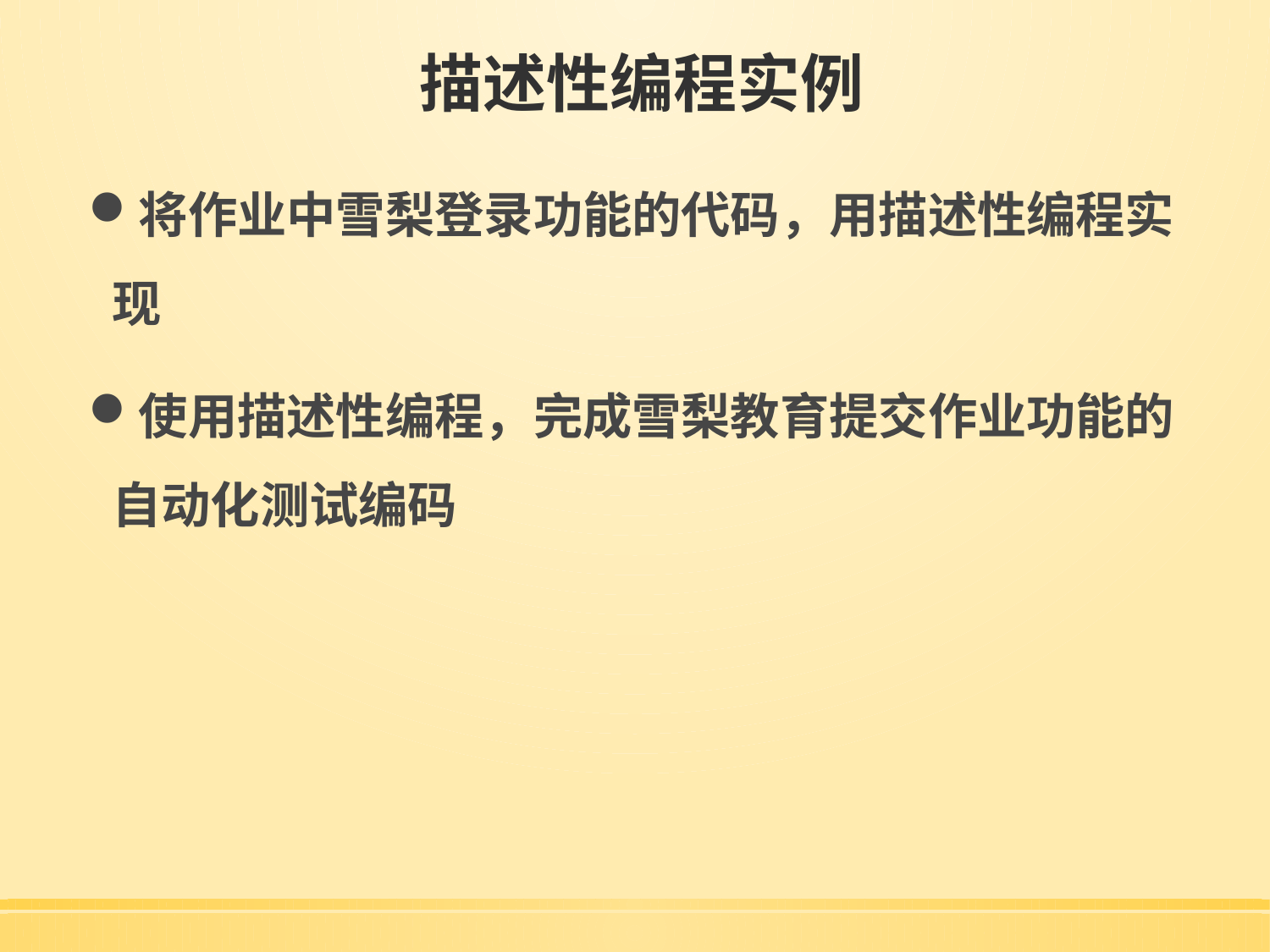

# 描述性编程实例
将作业中雪梨登录功能的代码，用描述性编程实现
使用描述性编程，完成雪梨教育提交作业功能的自动化测试编码